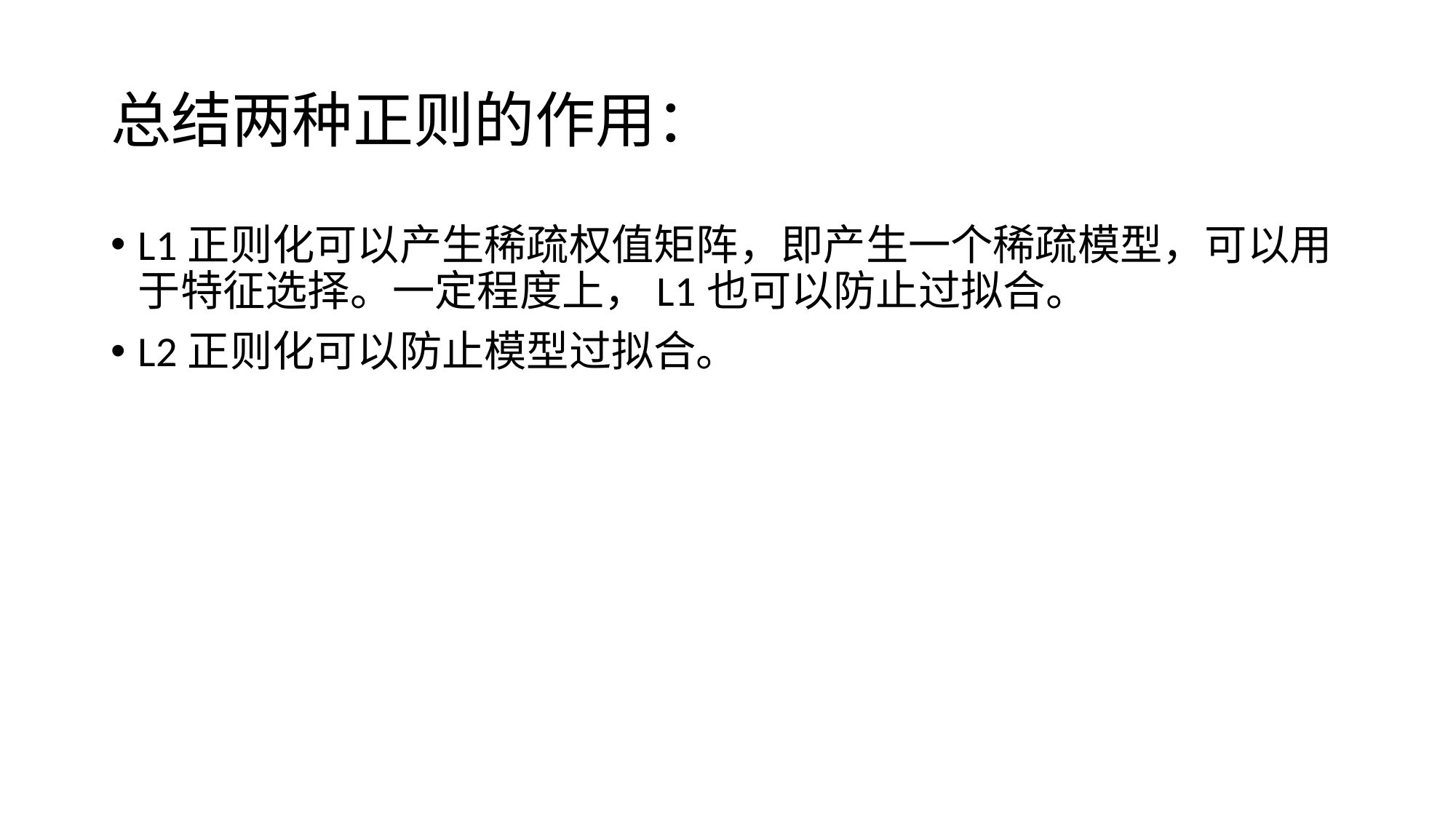

# 总结两种正则的作用：
L1正则化可以产生稀疏权值矩阵，即产生一个稀疏模型，可以用于特征选择。一定程度上，L1也可以防止过拟合。
L2正则化可以防止模型过拟合。